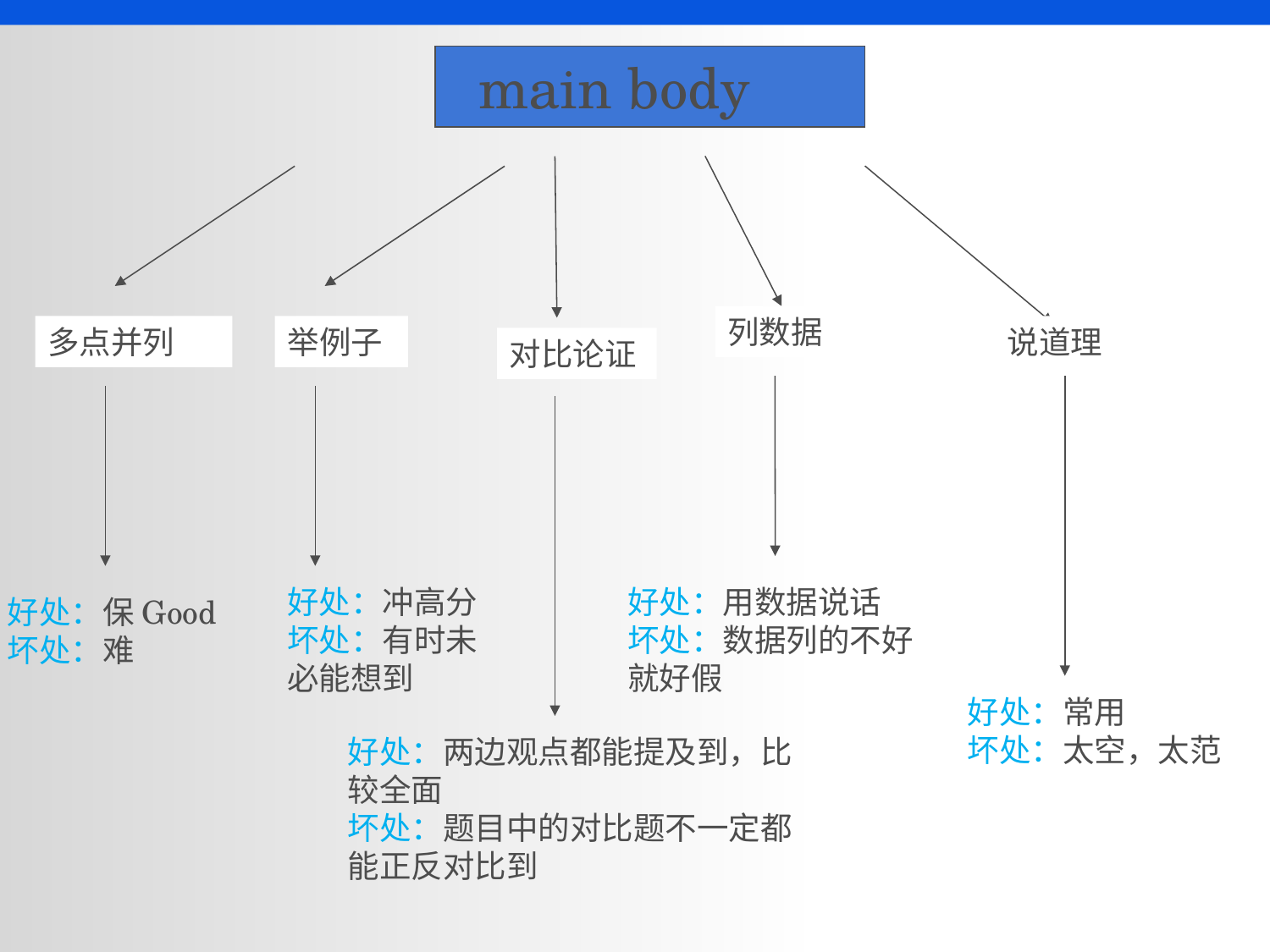

main body
列数据
多点并列
举例子
说道理
对比论证
好处：冲高分
坏处：有时未必能想到
好处：用数据说话
坏处：数据列的不好就好假
好处：保Good
坏处：难
好处：常用
坏处：太空，太范
好处：两边观点都能提及到，比较全面
坏处：题目中的对比题不一定都能正反对比到